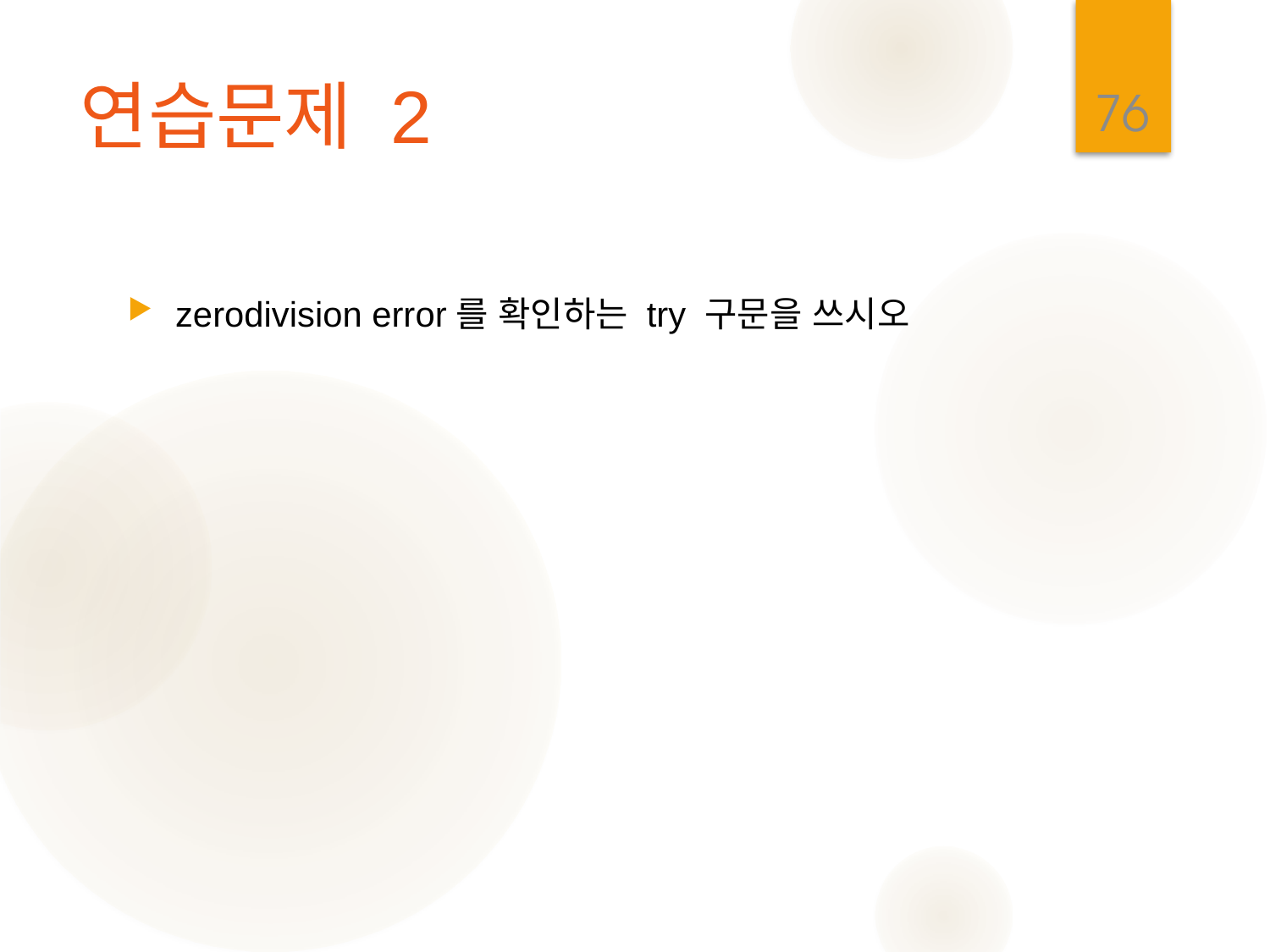

76
# 연습문제 2
zerodivision error를 확인하는 try 구문을 쓰시오